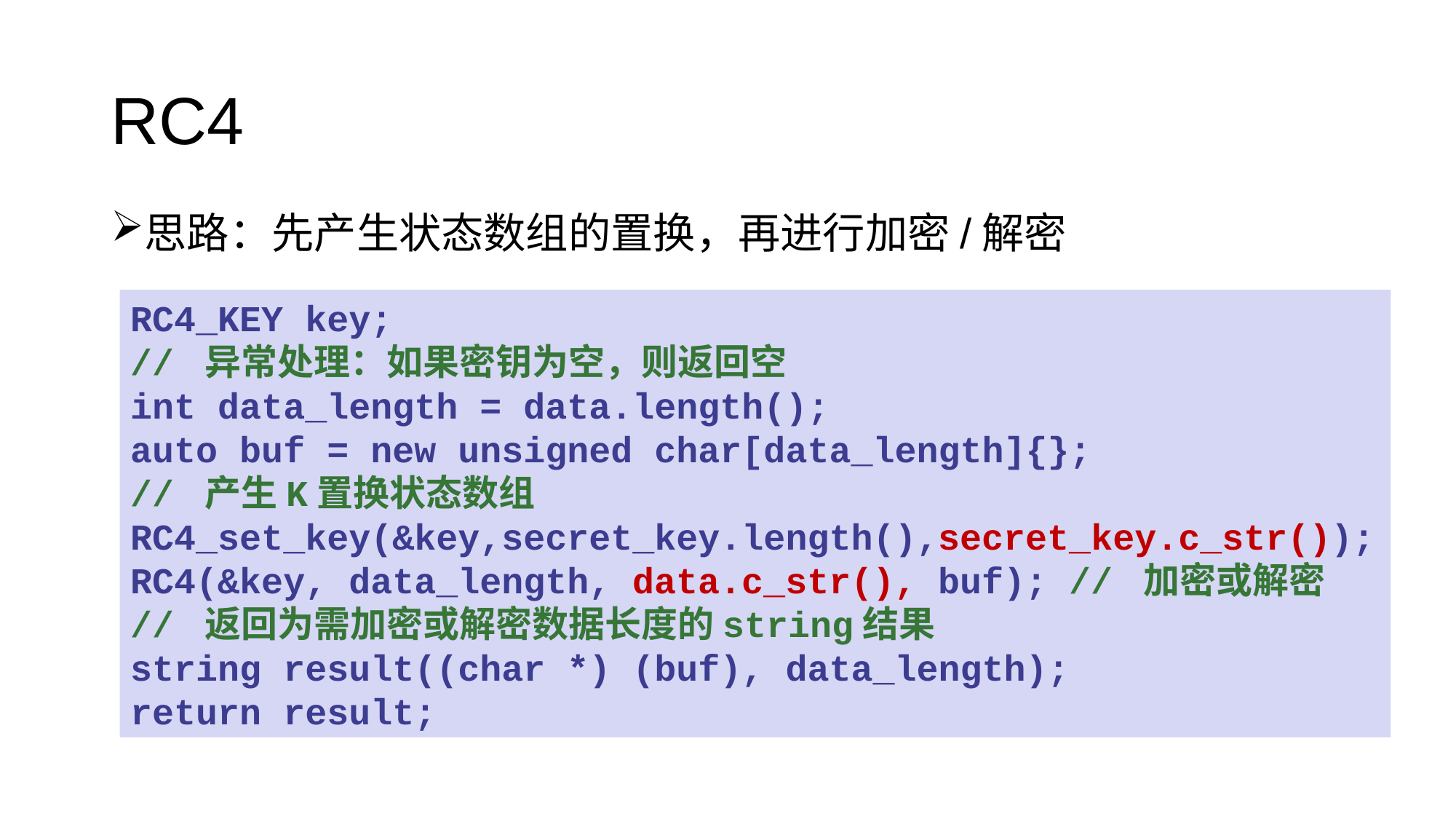

# RC4
思路：先产生状态数组的置换，再进行加密/解密
RC4_KEY key;
// 异常处理：如果密钥为空，则返回空
int data_length = data.length();
auto buf = new unsigned char[data_length]{};
// 产生K置换状态数组
RC4_set_key(&key,secret_key.length(),secret_key.c_str());
RC4(&key, data_length, data.c_str(), buf); // 加密或解密
// 返回为需加密或解密数据长度的string结果
string result((char *) (buf), data_length);
return result;